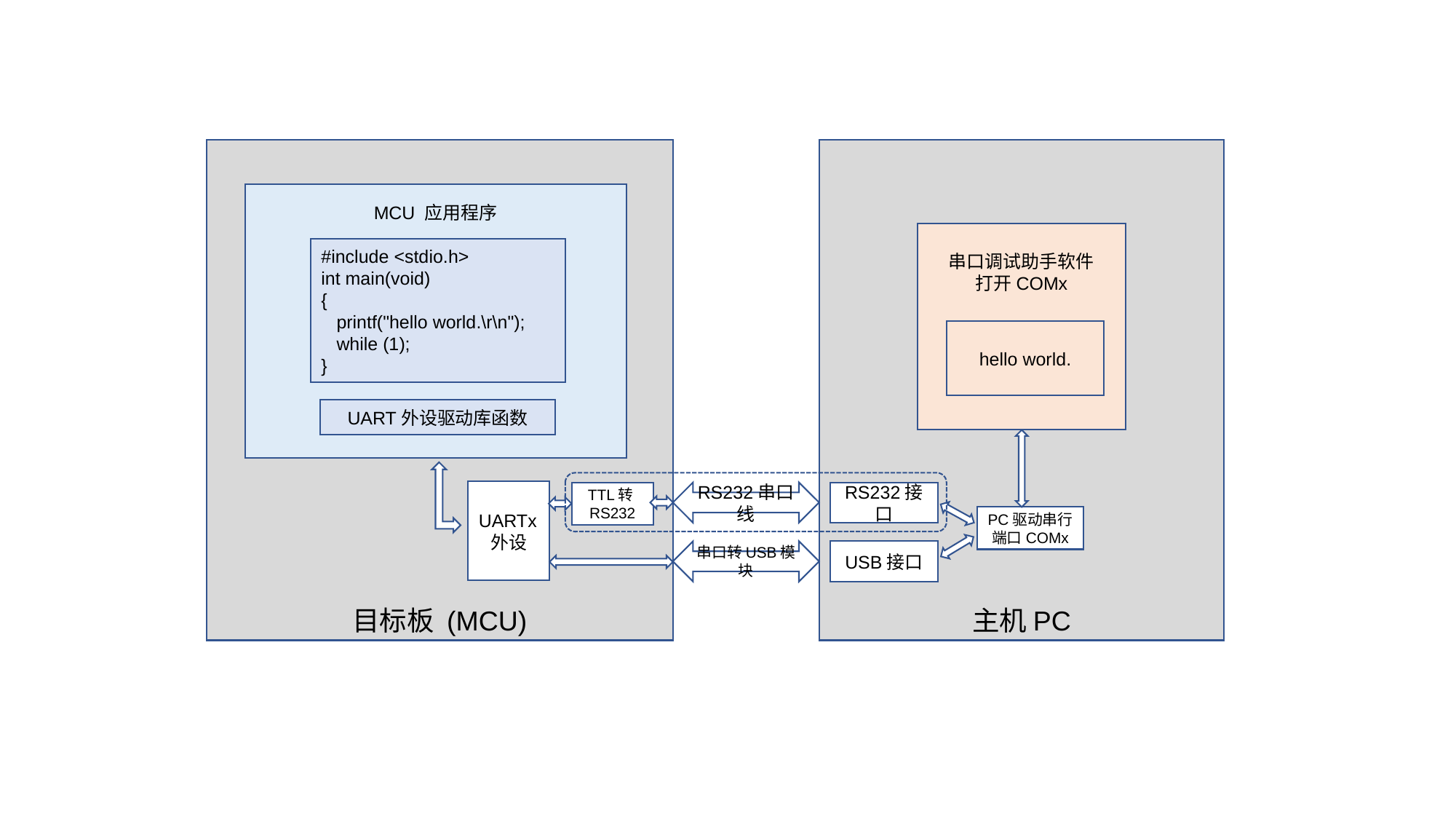

主机PC

目标板 (MCU)
MCU 应用程序

串口调试助手软件
打开COMx

#include <stdio.h>
int main(void)
{
   printf("hello world.\r\n");
   while (1);
}
hello world.
UART外设驱动库函数

UARTx外设
TTL转RS232
RS232接口
RS232串口线

PC驱动串行端口COMx

串口转USB模块
USB接口